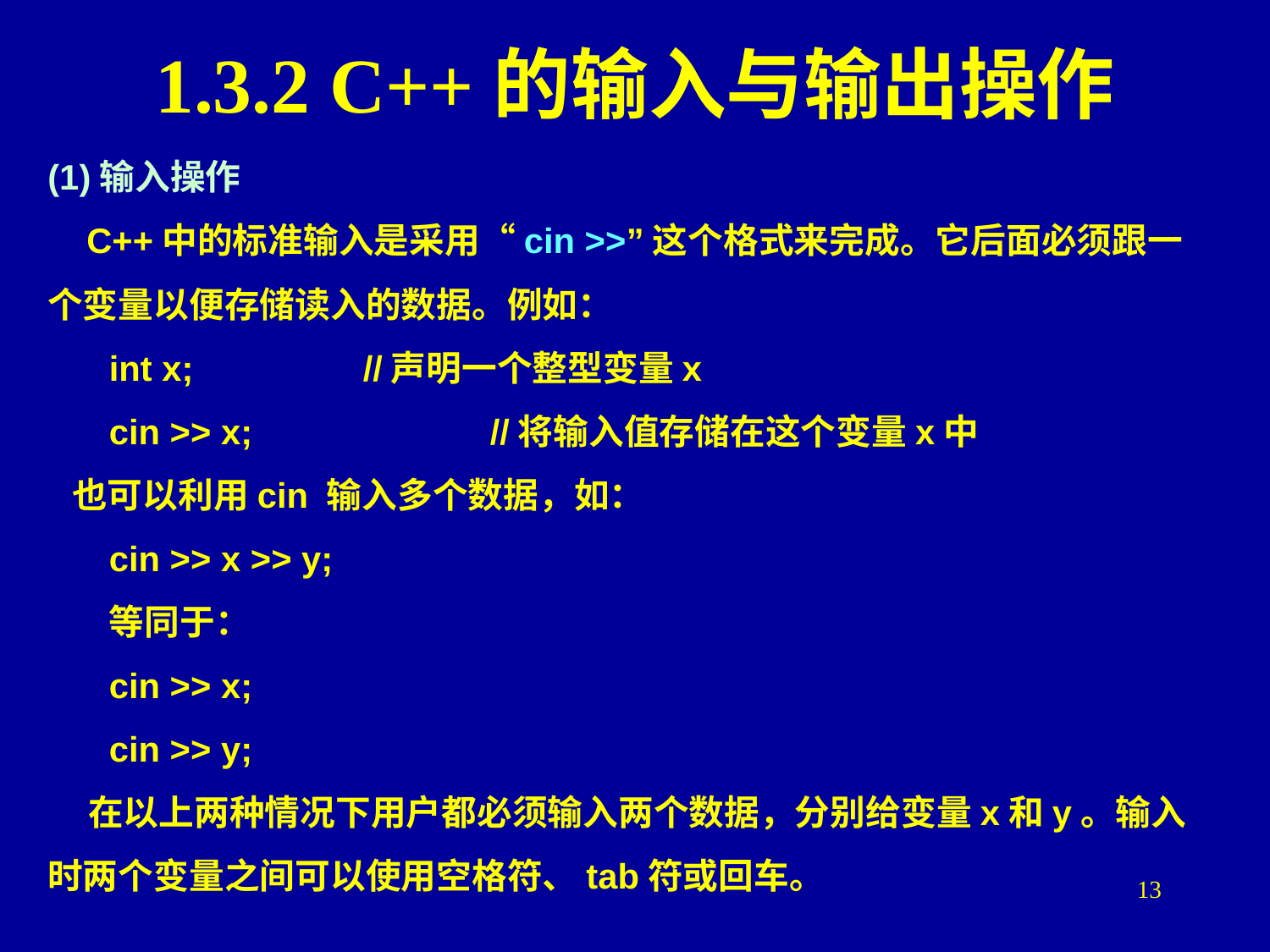

# 1.3.2 C++的输入与输出操作
(1)输入操作
    C++中的标准输入是采用“cin >>”这个格式来完成。它后面必须跟一个变量以便存储读入的数据。例如：
int x;		//声明一个整型变量x
cin >> x; 		//将输入值存储在这个变量x中
  也可以利用cin 输入多个数据，如：
cin >> x >> y;
等同于：
cin >> x;
cin >> y;
    在以上两种情况下用户都必须输入两个数据，分别给变量x和y。输入时两个变量之间可以使用空格符、tab符或回车。

13